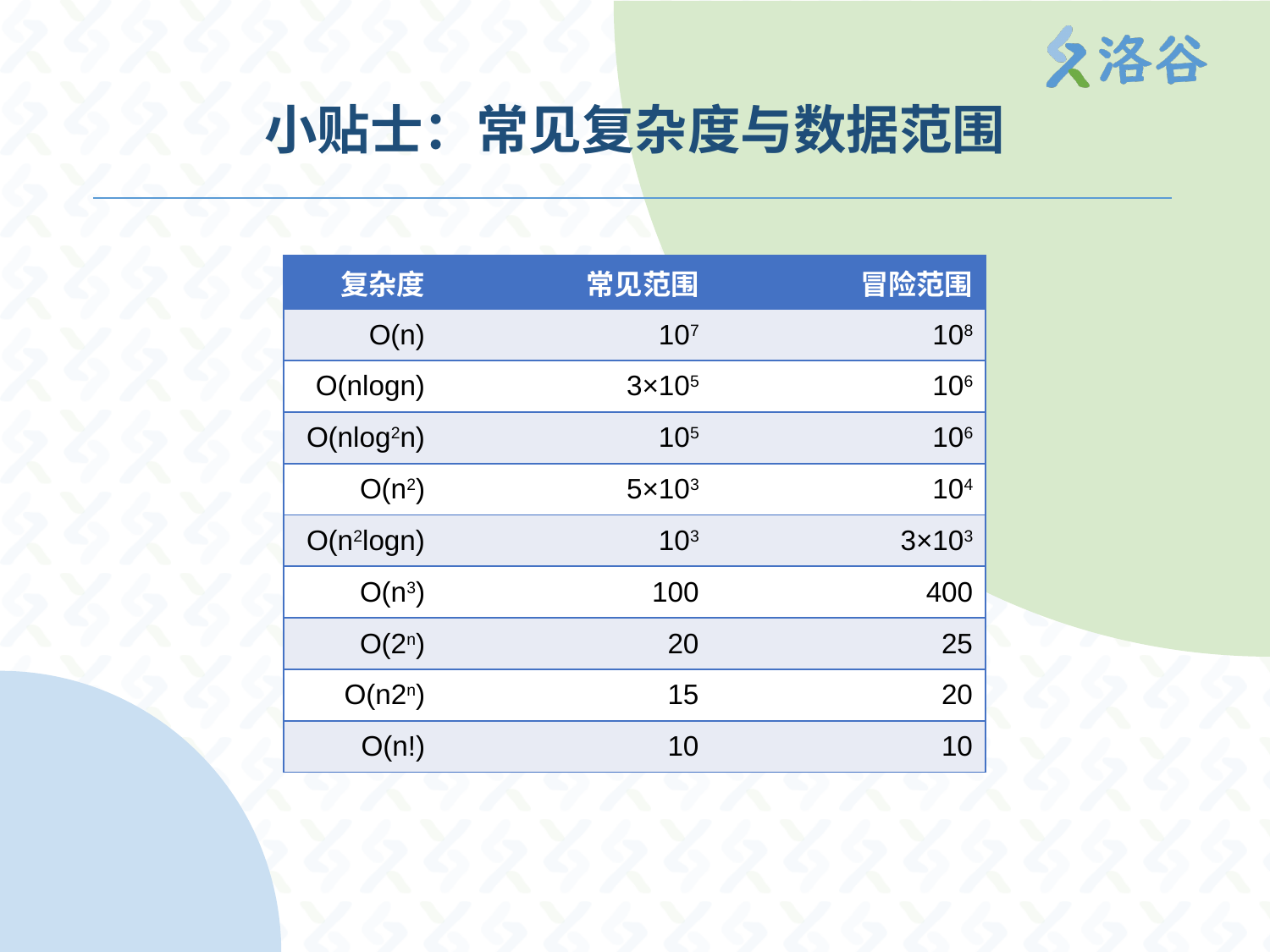

# 小贴士：常见复杂度与数据范围
| 复杂度 | 常见范围 | 冒险范围 |
| --- | --- | --- |
| O(n) | 107 | 108 |
| O(nlogn) | 3×105 | 106 |
| O(nlog2n) | 105 | 106 |
| O(n2) | 5×103 | 104 |
| O(n2logn) | 103 | 3×103 |
| O(n3) | 100 | 400 |
| O(2n) | 20 | 25 |
| O(n2n) | 15 | 20 |
| O(n!) | 10 | 10 |